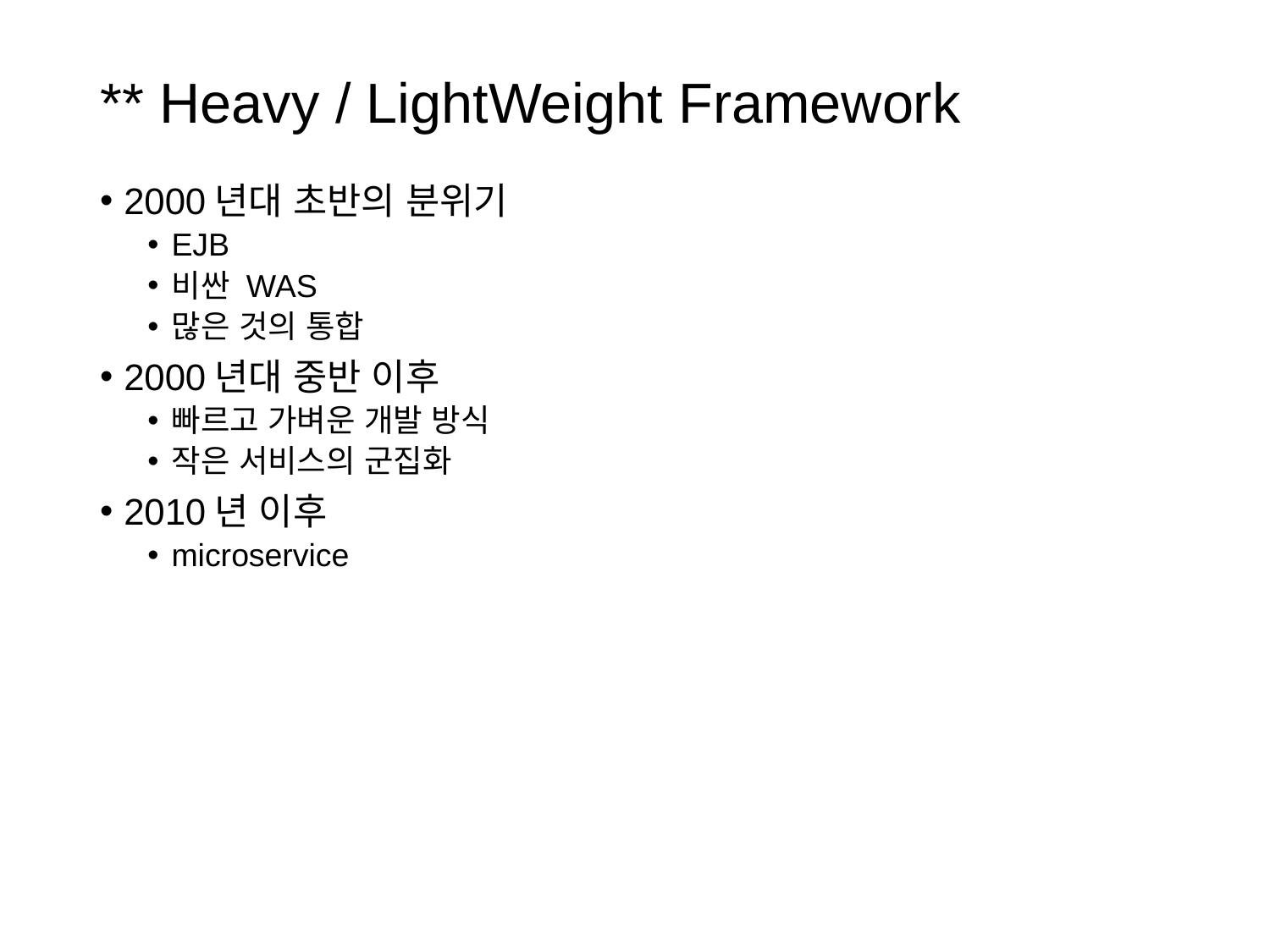

** Heavy / LightWeight Framework
2000년대 초반의 분위기
EJB
비싼 WAS
많은 것의 통합
2000년대 중반 이후
빠르고 가벼운 개발 방식
작은 서비스의 군집화
2010년 이후
microservice